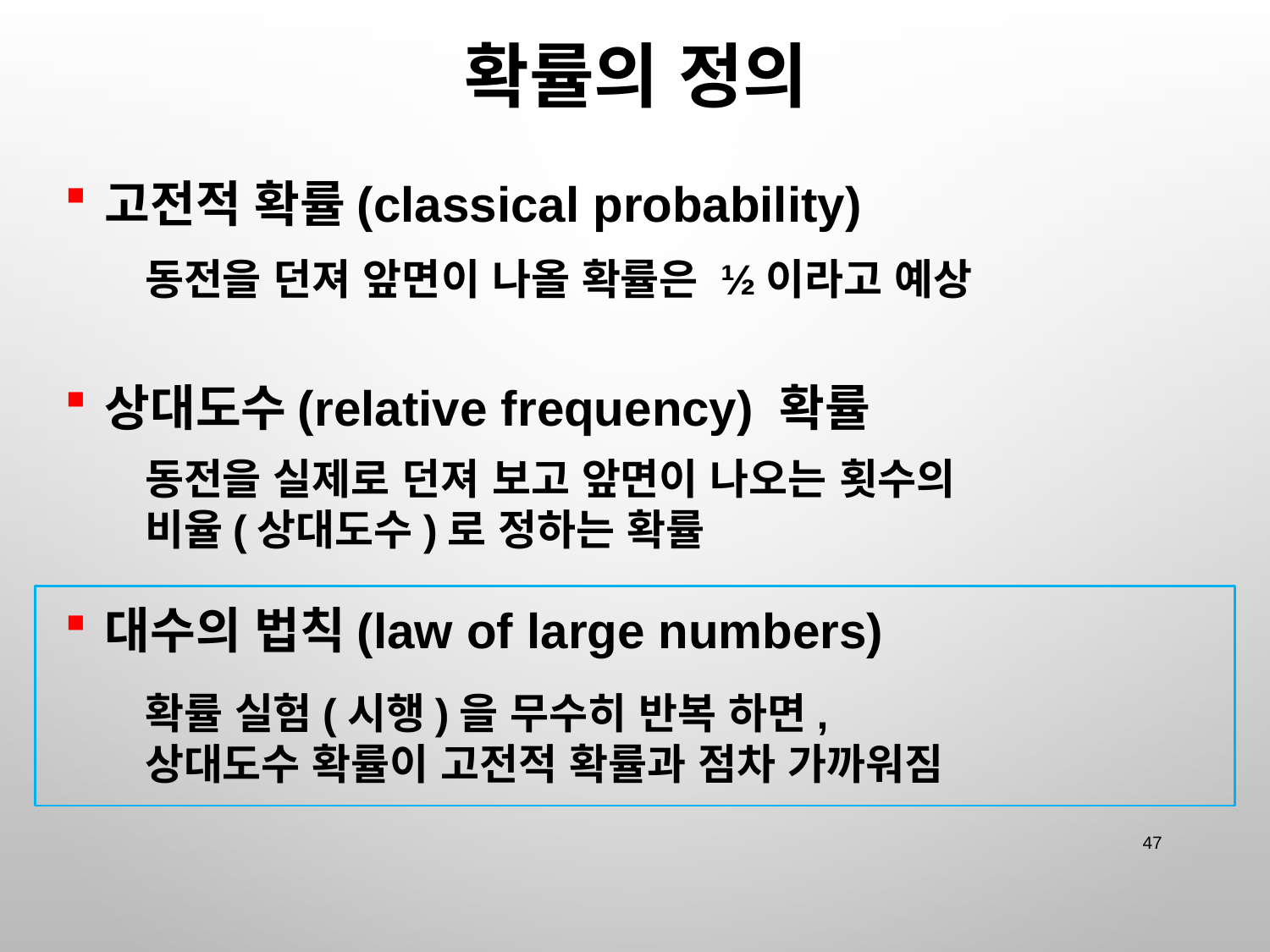

# 확률의 정의
고전적 확률(classical probability)
동전을 던져 앞면이 나올 확률은 ½이라고 예상
상대도수(relative frequency) 확률
동전을 실제로 던져 보고 앞면이 나오는 횟수의
비율(상대도수)로 정하는 확률

대수의 법칙(law of large numbers)
확률 실험(시행)을 무수히 반복 하면,
상대도수 확률이 고전적 확률과 점차 가까워짐
47